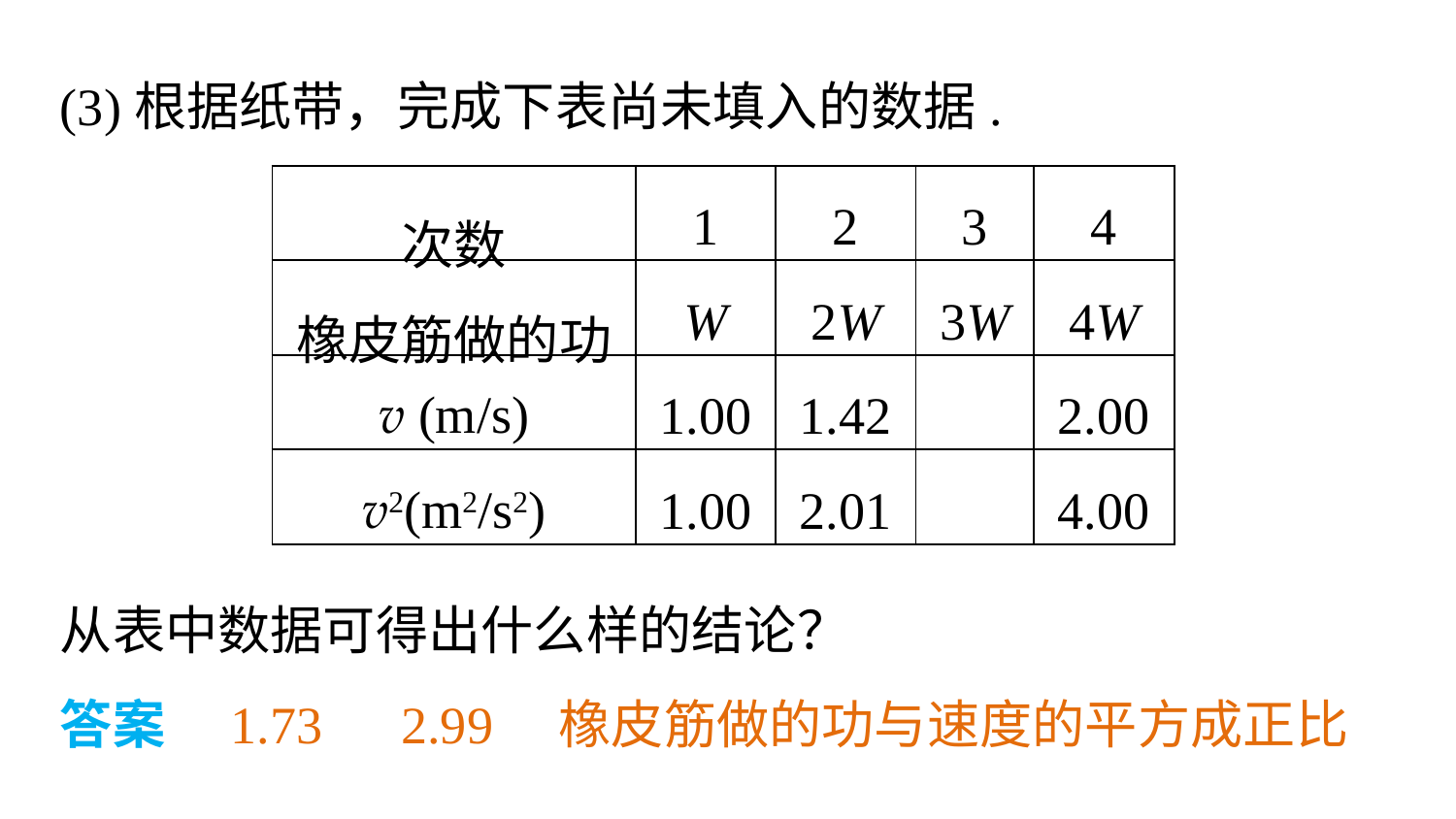

(3)根据纸带，完成下表尚未填入的数据.
| 次数 | 1 | 2 | 3 | 4 |
| --- | --- | --- | --- | --- |
| 橡皮筋做的功 | W | 2W | 3W | 4W |
| v (m/s) | 1.00 | 1.42 |  | 2.00 |
| v2(m2/s2) | 1.00 | 2.01 |  | 4.00 |
从表中数据可得出什么样的结论？
答案　1.73　2.99　橡皮筋做的功与速度的平方成正比